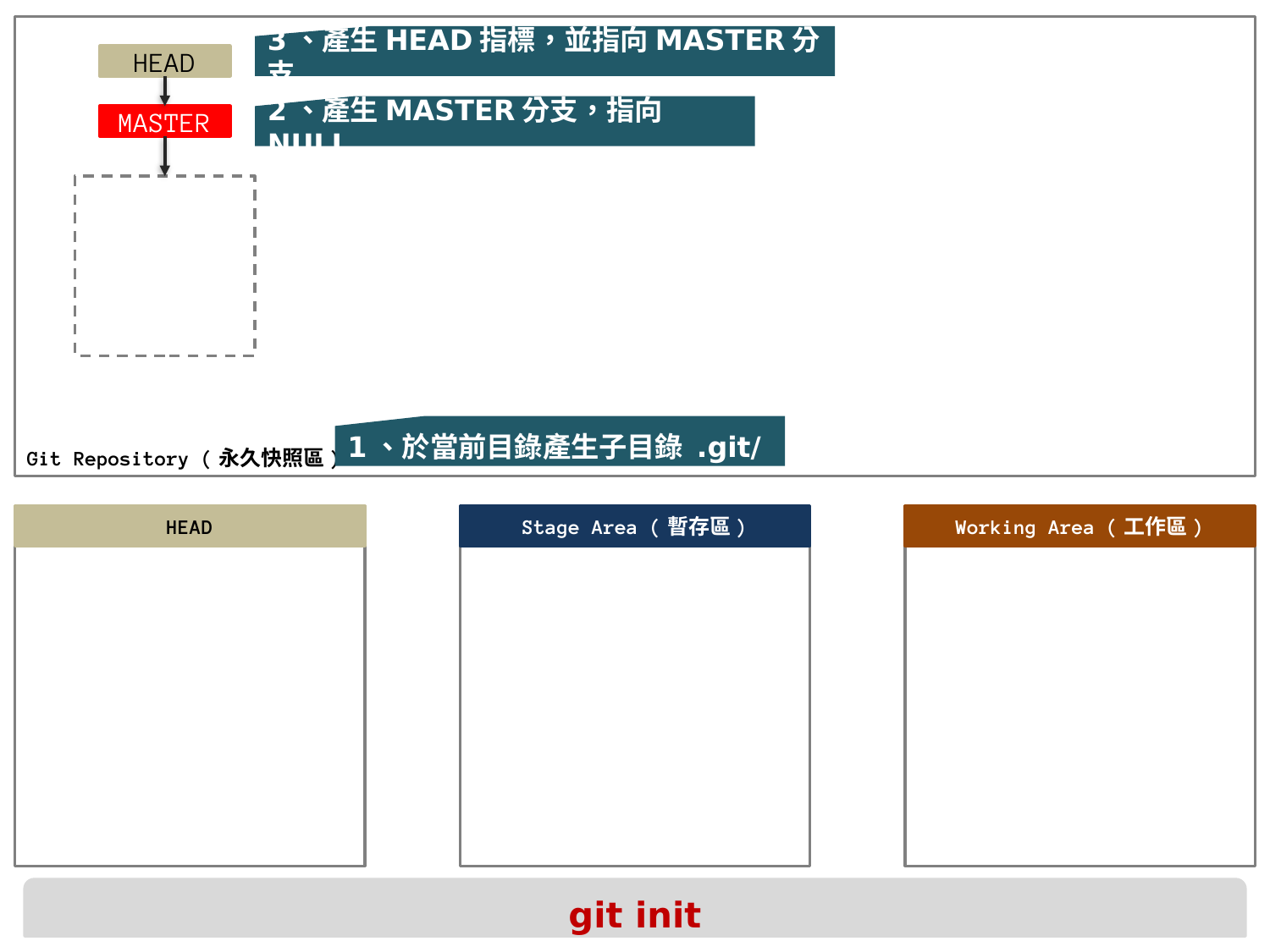

3、產生HEAD指標，並指向MASTER分支
HEAD
2、產生MASTER分支，指向NULL
MASTER

1、於當前目錄產生子目錄 .git/
git init